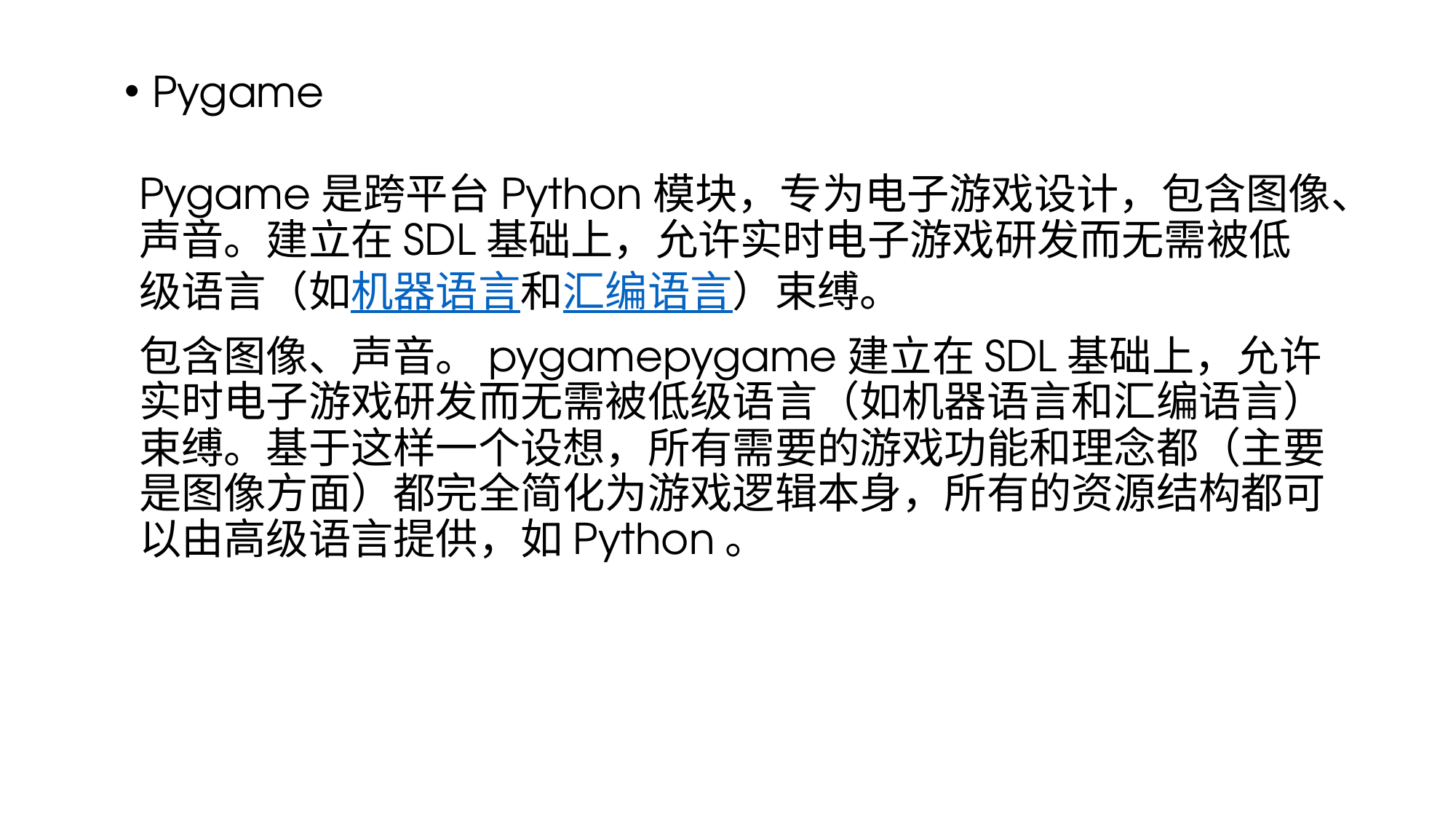

Pygame
Pygame是跨平台Python模块，专为电子游戏设计，包含图像、声音。建立在SDL基础上，允许实时电子游戏研发而无需被低级语言（如机器语言和汇编语言）束缚。
包含图像、声音。pygamepygame建立在SDL基础上，允许实时电子游戏研发而无需被低级语言（如机器语言和汇编语言）束缚。基于这样一个设想，所有需要的游戏功能和理念都（主要是图像方面）都完全简化为游戏逻辑本身，所有的资源结构都可以由高级语言提供，如Python。